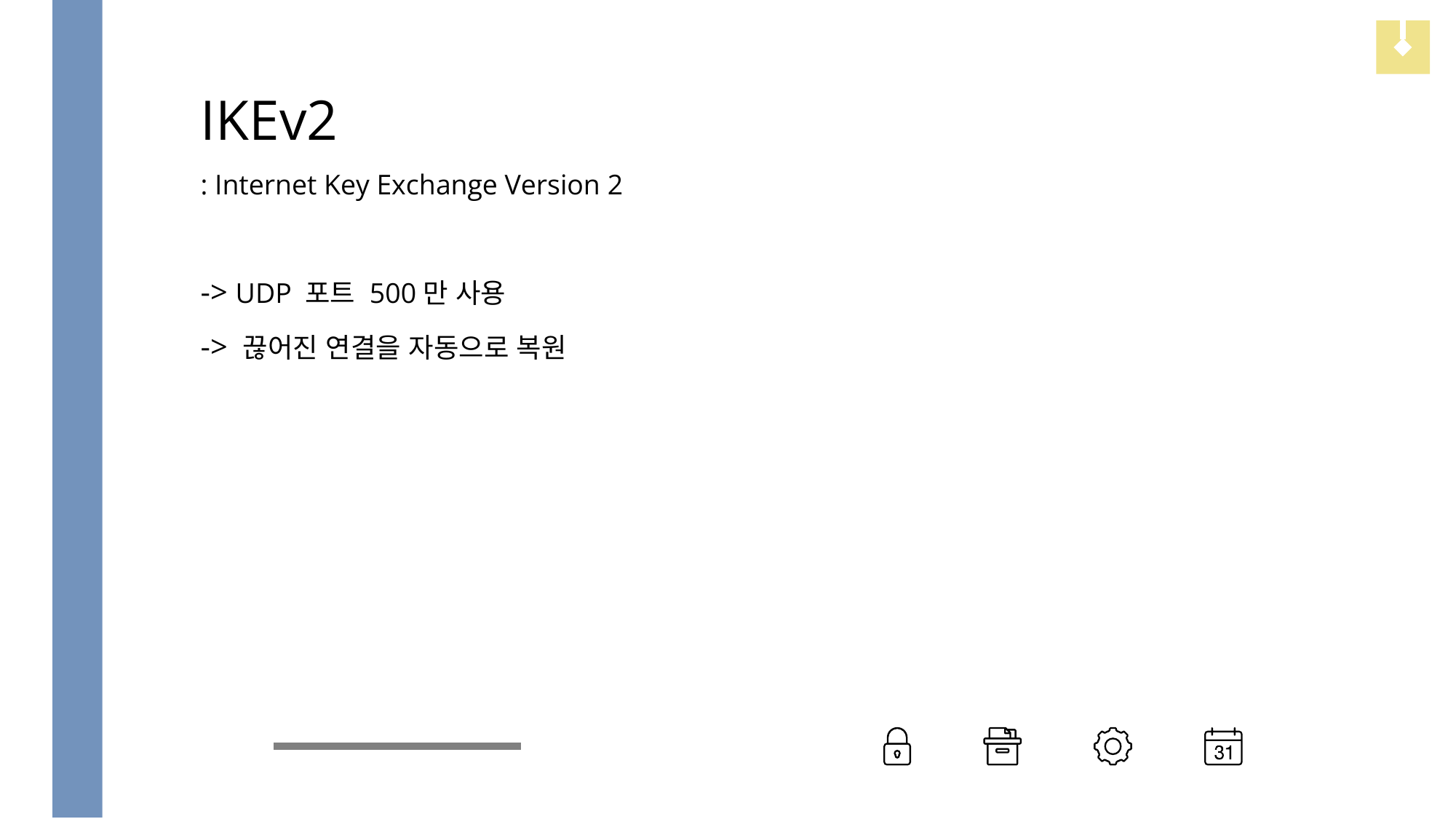

IKEv2
: Internet Key Exchange Version 2

-> UDP 포트 500만 사용
-> 끊어진 연결을 자동으로 복원